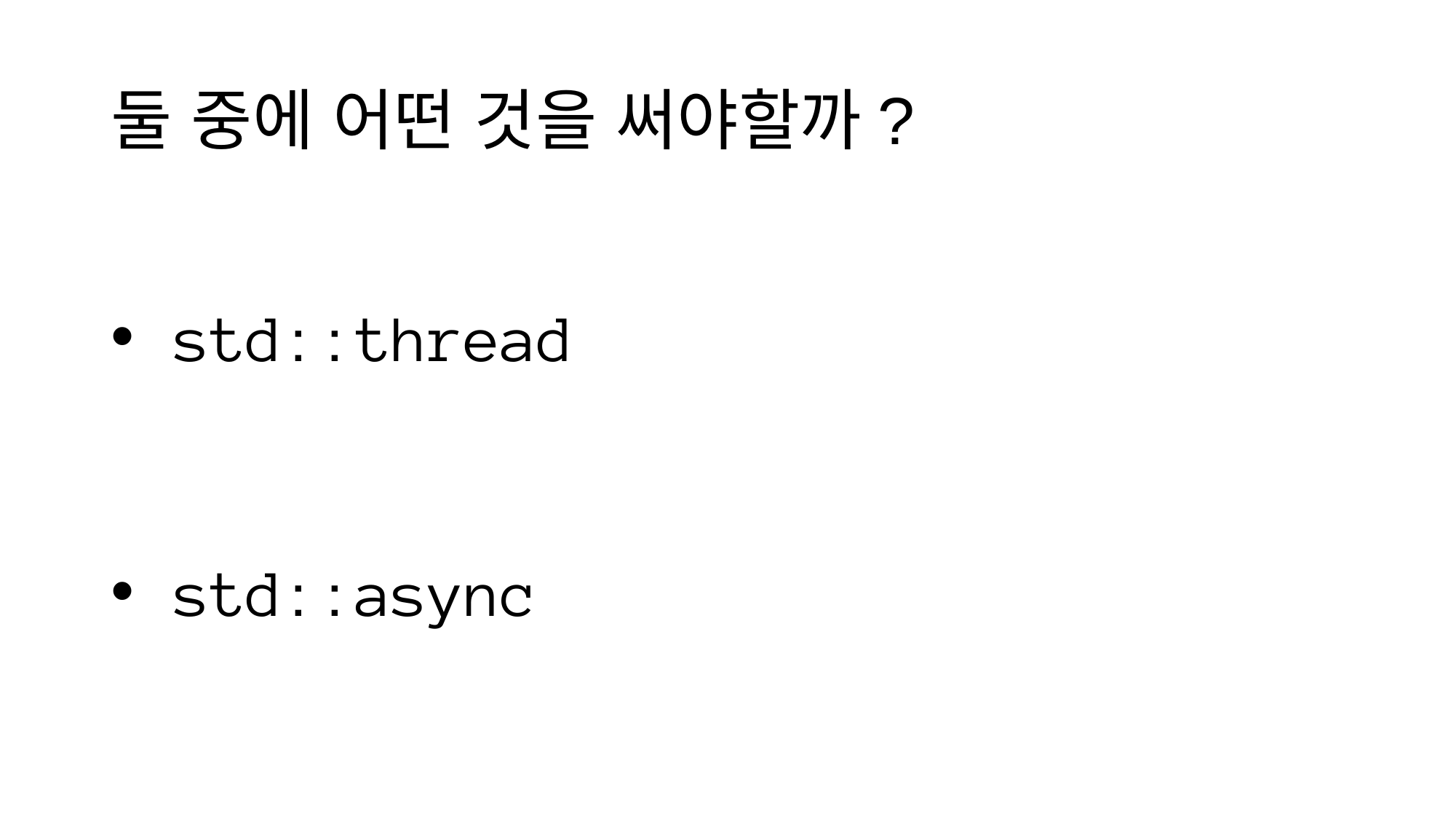

# 둘 중에 어떤 것을 써야할까?

 std::thread

 std::async